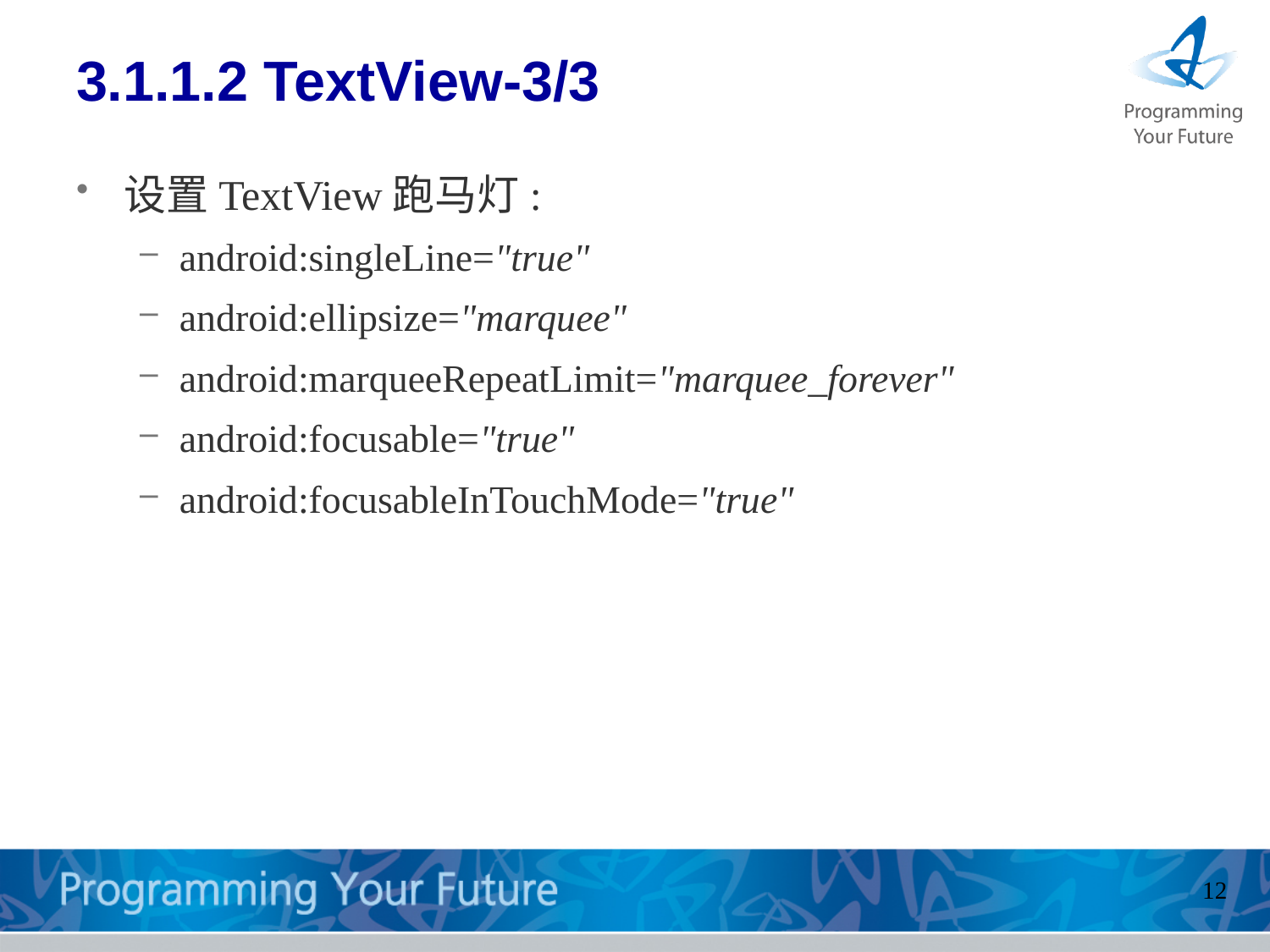

# 3.1.1.2 TextView-3/3
设置TextView跑马灯:
android:singleLine="true"
android:ellipsize="marquee"
android:marqueeRepeatLimit="marquee_forever"
android:focusable="true"
android:focusableInTouchMode="true"